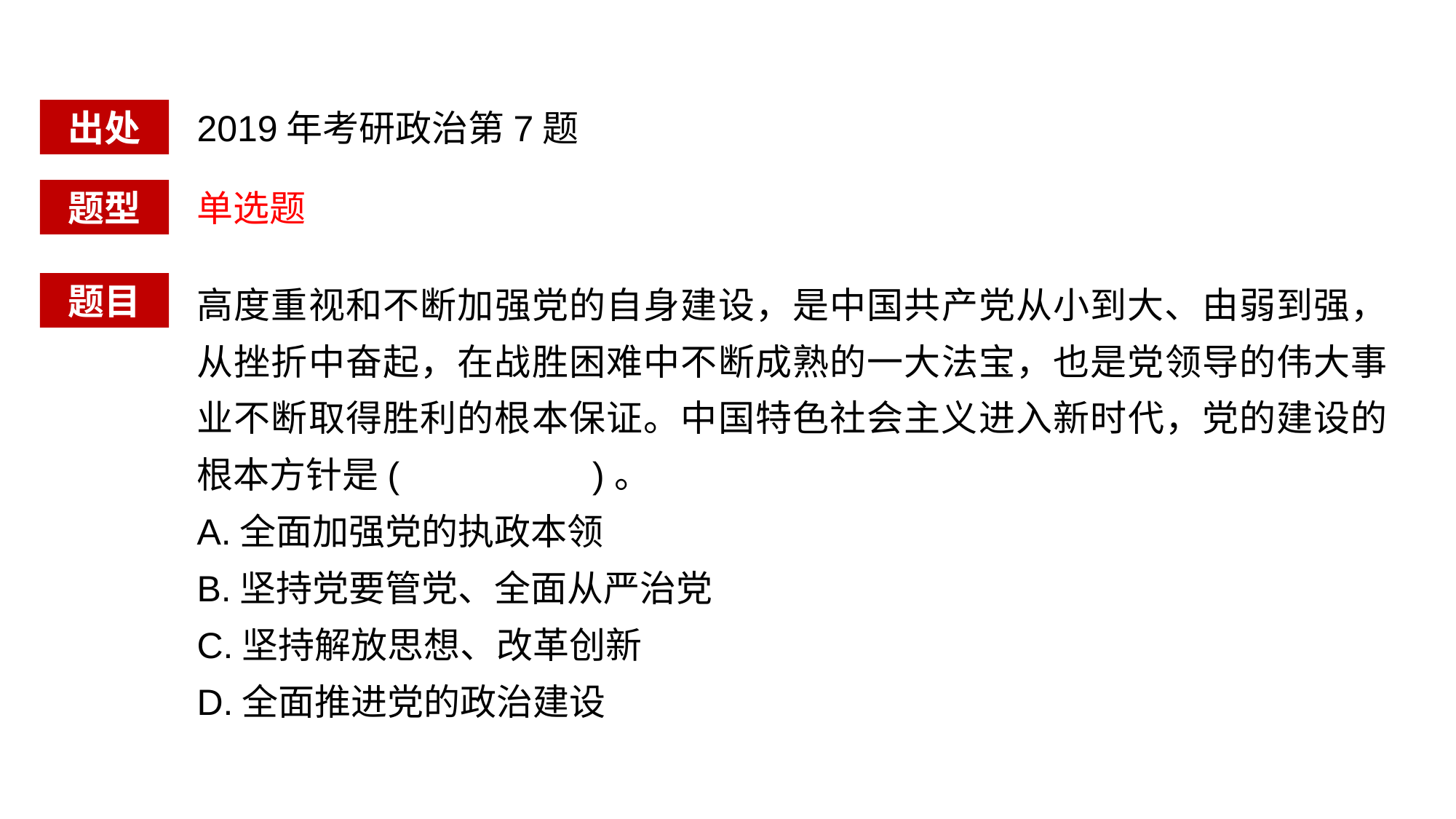

出处
2019年考研政治第7题
题型
单选题
高度重视和不断加强党的自身建设，是中国共产党从小到大、由弱到强，从挫折中奋起，在战胜困难中不断成熟的一大法宝，也是党领导的伟大事业不断取得胜利的根本保证。中国特色社会主义进入新时代，党的建设的根本方针是(                   )。
A.全面加强党的执政本领
B.坚持党要管党、全面从严治党
C.坚持解放思想、改革创新
D.全面推进党的政治建设
题目